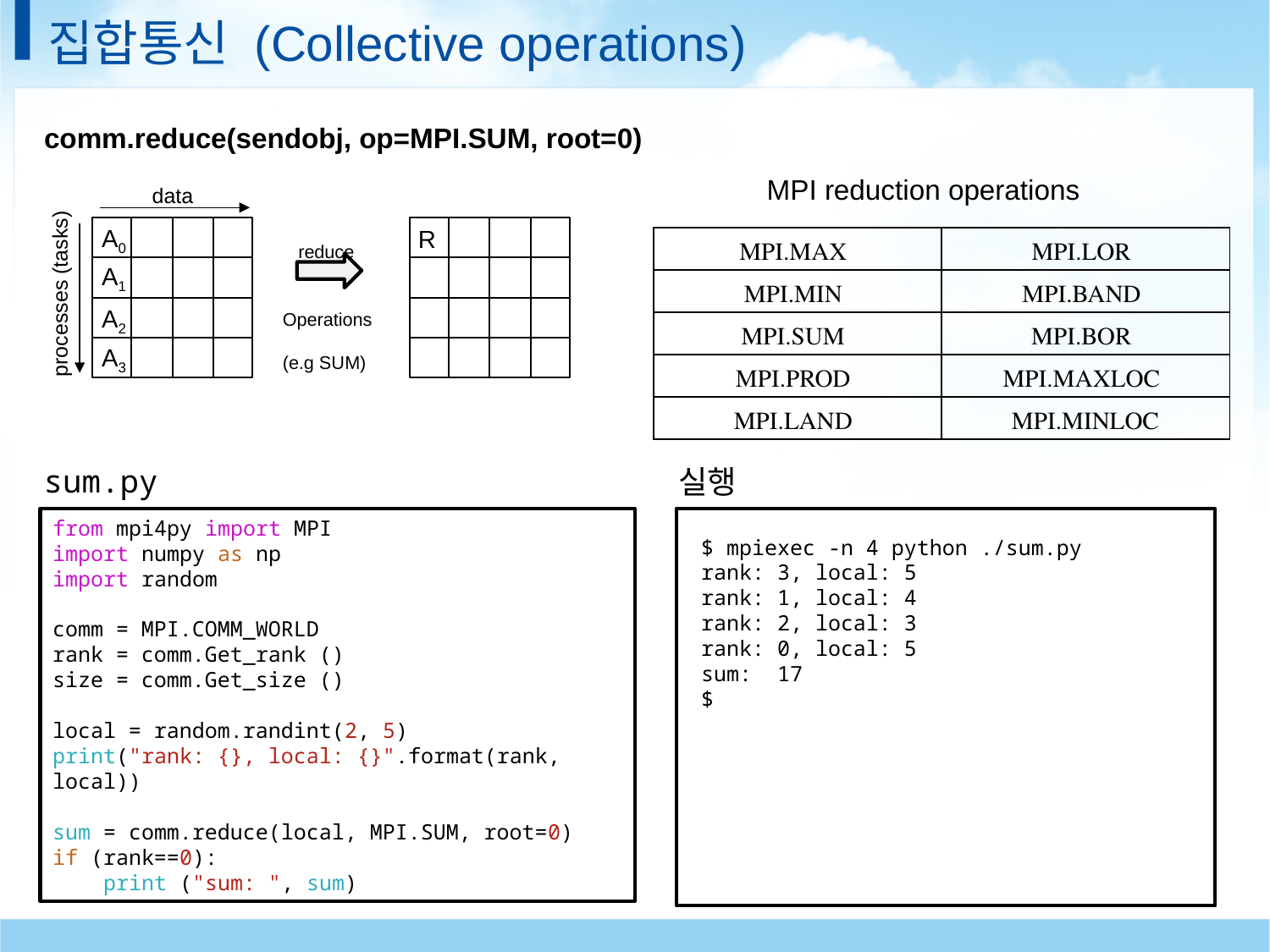

# 집합통신 (Collective operations)
comm.reduce(sendobj, op=MPI.SUM, root=0)
MPI reduction operations
data
reduce
A0

R

| MPI.MAX | MPI.LOR |
| --- | --- |
| MPI.MIN | MPI.BAND |
| MPI.SUM | MPI.BOR |
| MPI.PROD | MPI.MAXLOC |
| MPI.LAND | MPI.MINLOC |

A1
processes (tasks)
Operations
(e.g SUM)
A2
A3

sum.py
실행
from mpi4py import MPI
import numpy as np
import random
comm = MPI.COMM_WORLD
rank = comm.Get_rank ()
size = comm.Get_size ()

local = random.randint(2, 5)
print("rank: {}, local: {}".format(rank, local))

sum = comm.reduce(local, MPI.SUM, root=0)
if (rank==0):
    print ("sum: ", sum)

$ mpiexec -n 4 python ./sum.py
rank: 3, local: 5
rank: 1, local: 4
rank: 2, local: 3
rank: 0, local: 5
sum:  17
$